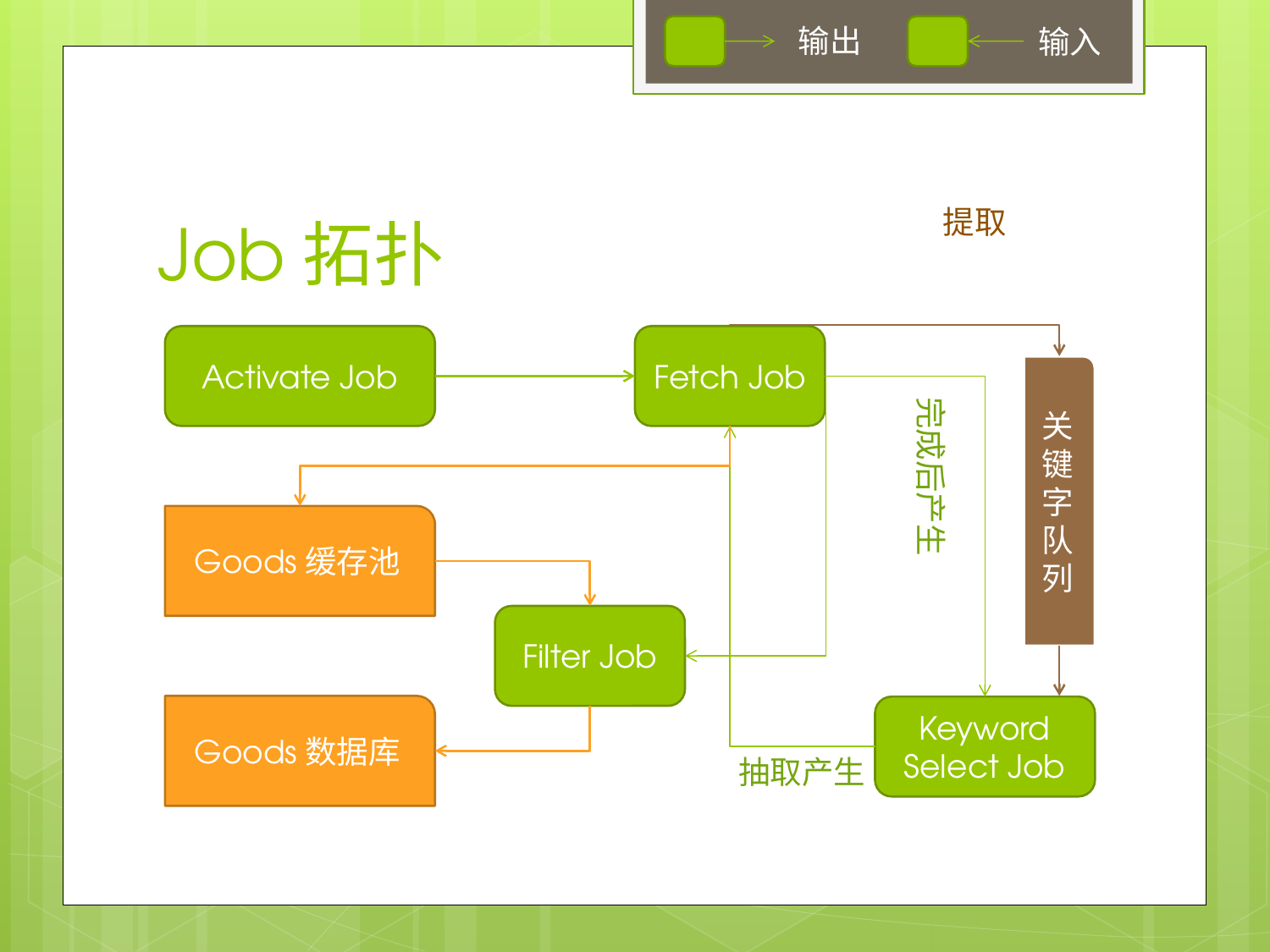

输出

输入
# Job拓扑
提取
Activate Job
Fetch Job
关键字队列
完成后产生
Goods缓存池
Filter Job
Goods数据库
Keyword Select Job
抽取产生